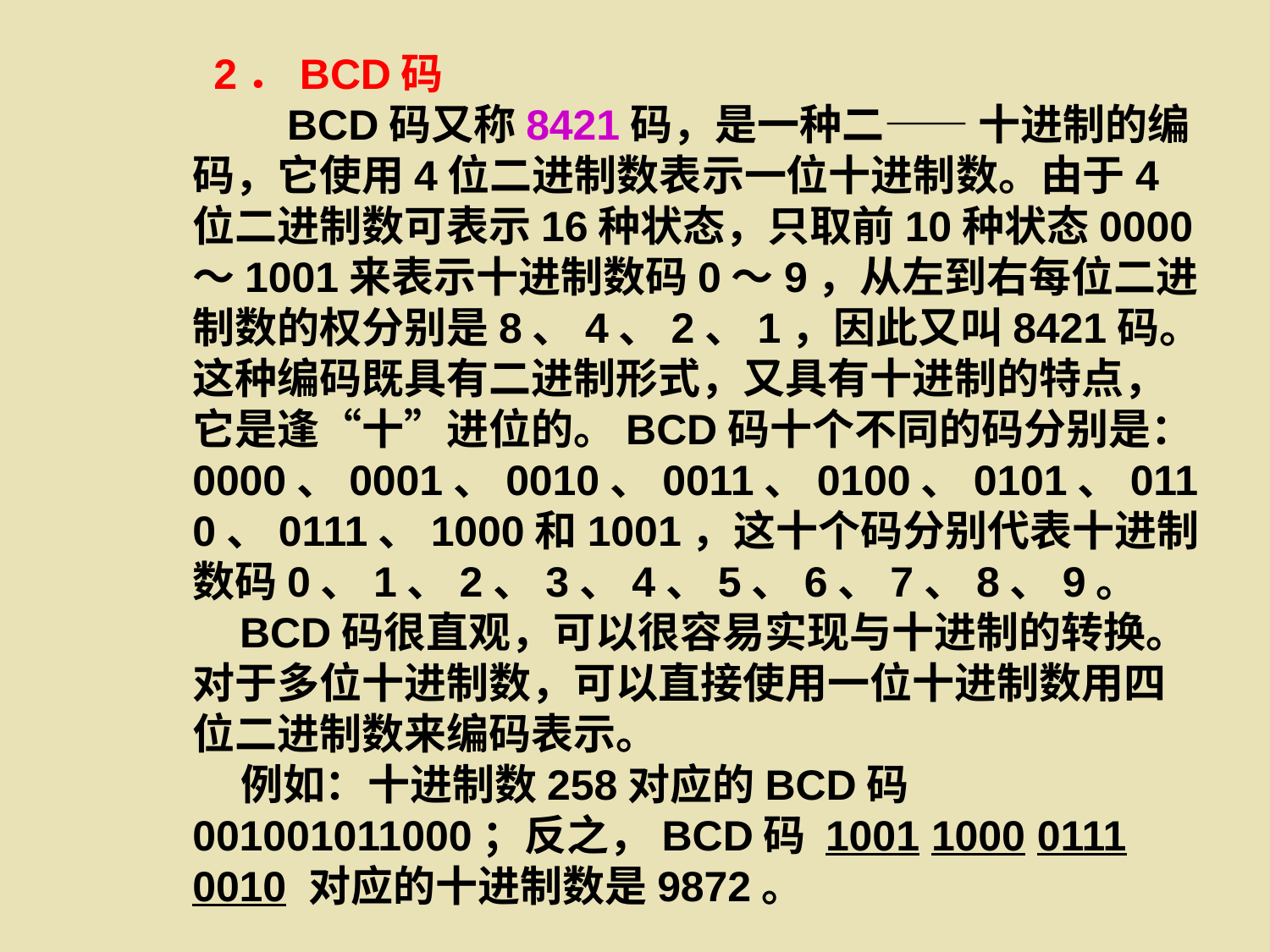

2．BCD码
　　BCD码又称8421码，是一种二—— 十进制的编码，它使用4位二进制数表示一位十进制数。由于4位二进制数可表示16种状态，只取前10种状态0000～1001来表示十进制数码0～9，从左到右每位二进制数的权分别是8、4、2、1，因此又叫8421码。这种编码既具有二进制形式，又具有十进制的特点，它是逢“十”进位的。BCD码十个不同的码分别是：0000、0001、0010、0011、0100、0101、0110、0111、1000和1001，这十个码分别代表十进制数码0、1、2、3、4、5、6、7、8、9。
    BCD码很直观，可以很容易实现与十进制的转换。对于多位十进制数，可以直接使用一位十进制数用四位二进制数来编码表示。
    例如：十进制数258对应的BCD码001001011000；反之，BCD码 1001 1000 0111 0010 对应的十进制数是9872。